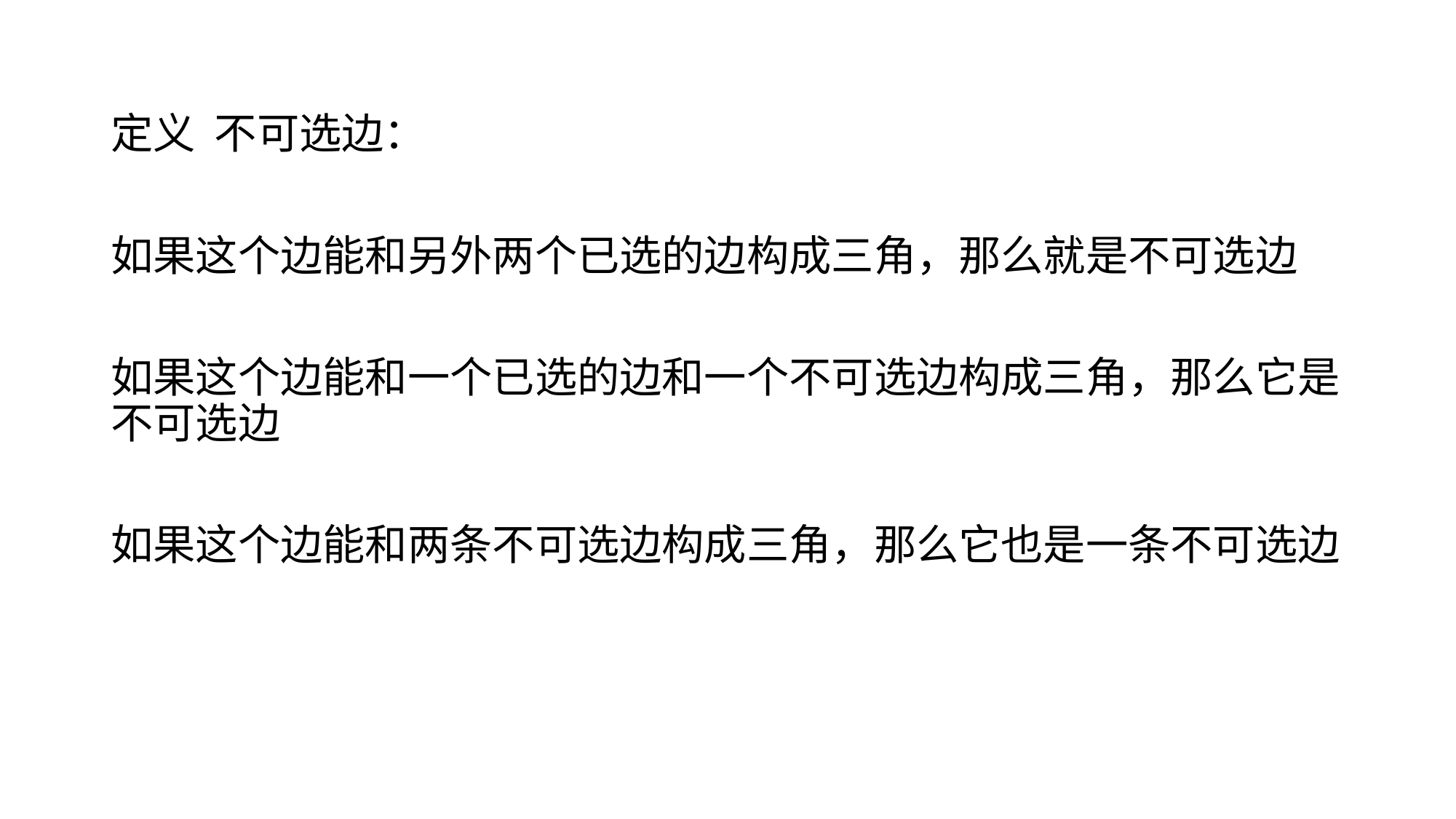

定义  不可选边：

如果这个边能和另外两个已选的边构成三角，那么就是不可选边

如果这个边能和一个已选的边和一个不可选边构成三角，那么它是不可选边

如果这个边能和两条不可选边构成三角，那么它也是一条不可选边